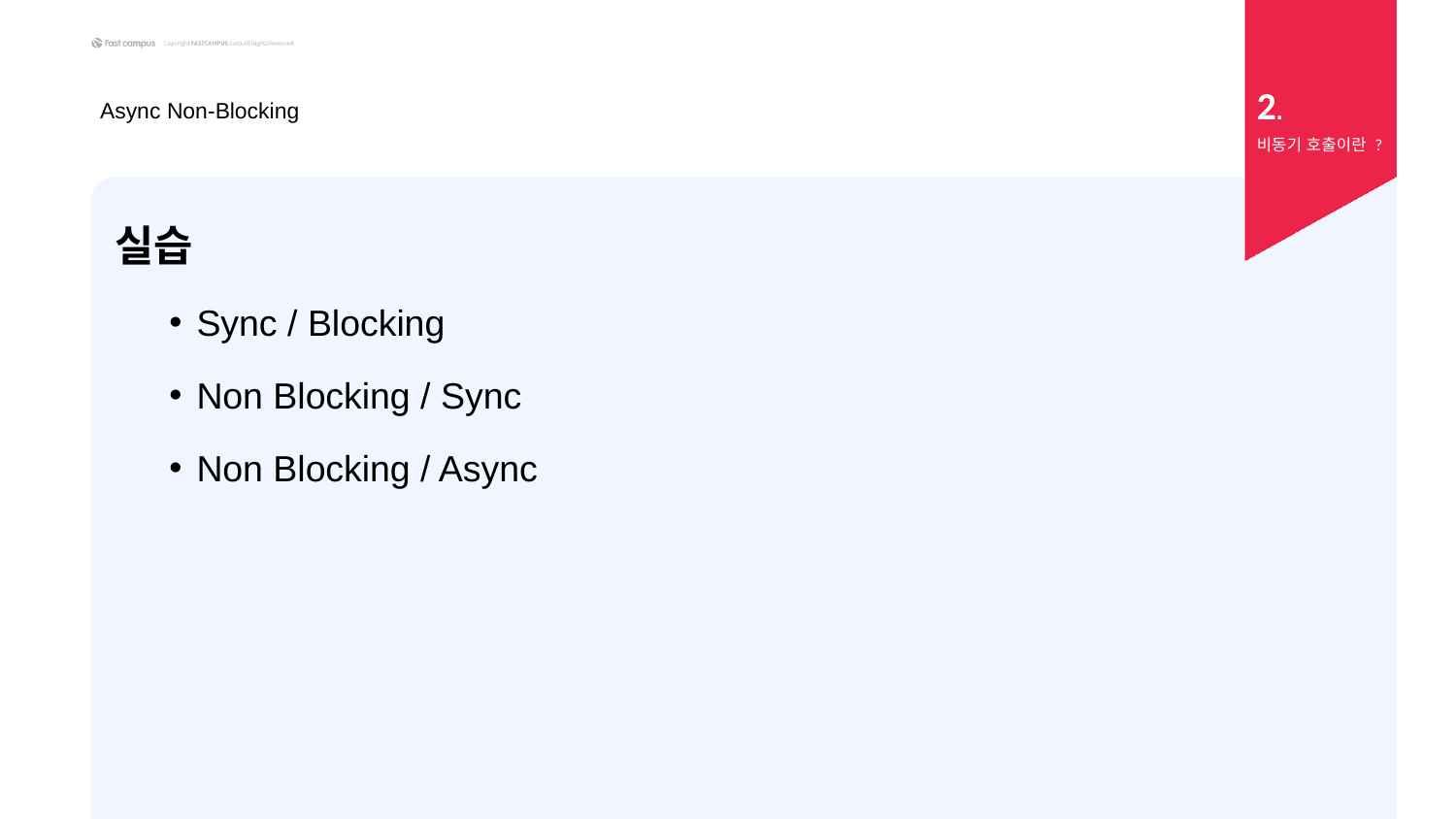

2.
# Async Non-Blocking
비동기 호출이란 ?
실습
Sync / Blocking
Non Blocking / Sync
Non Blocking / Async